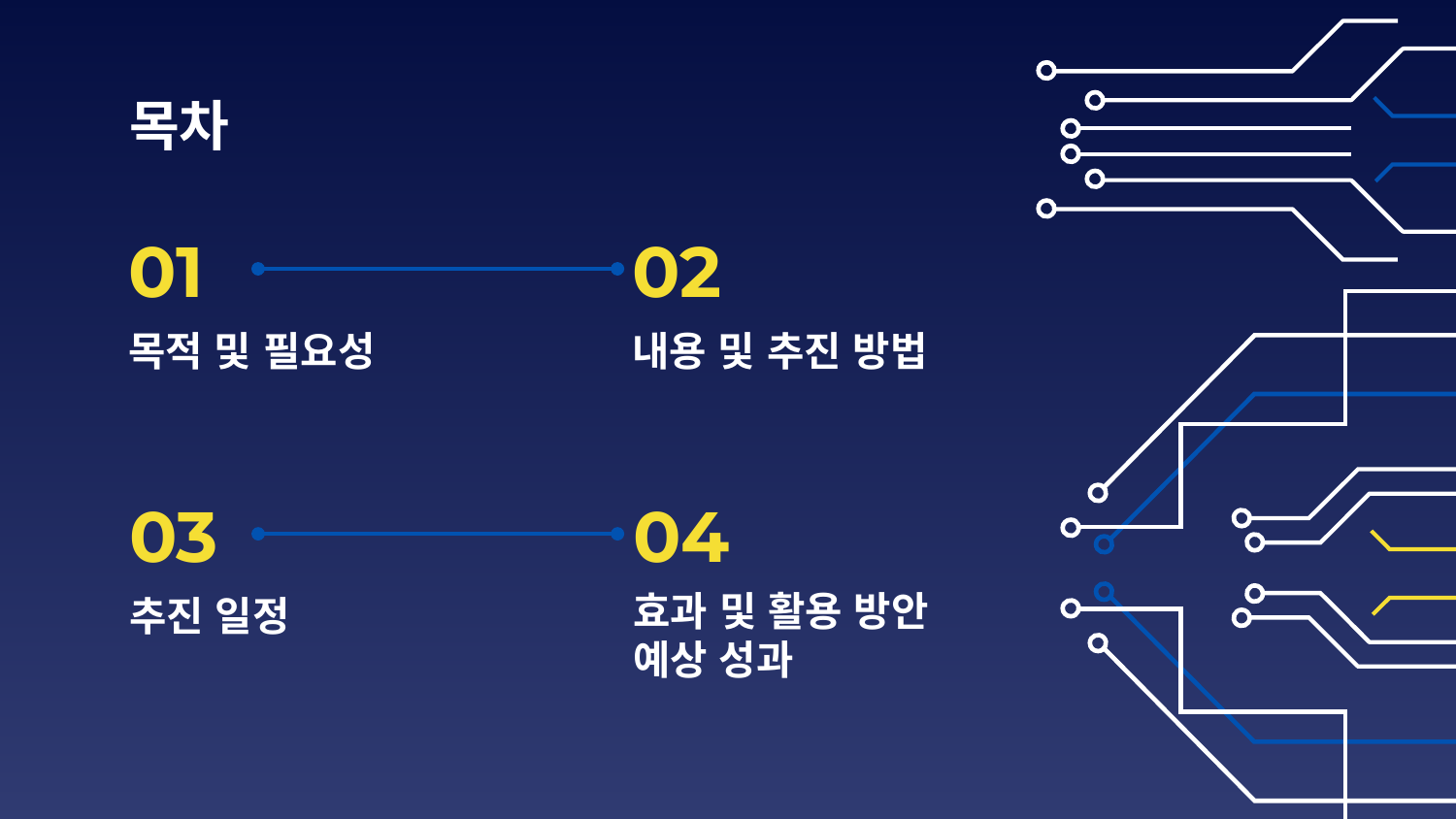

목차
01
02

# 목적 및 필요성
내용 및 추진 방법
03
04
효과 및 활용 방안
예상 성과
추진 일정